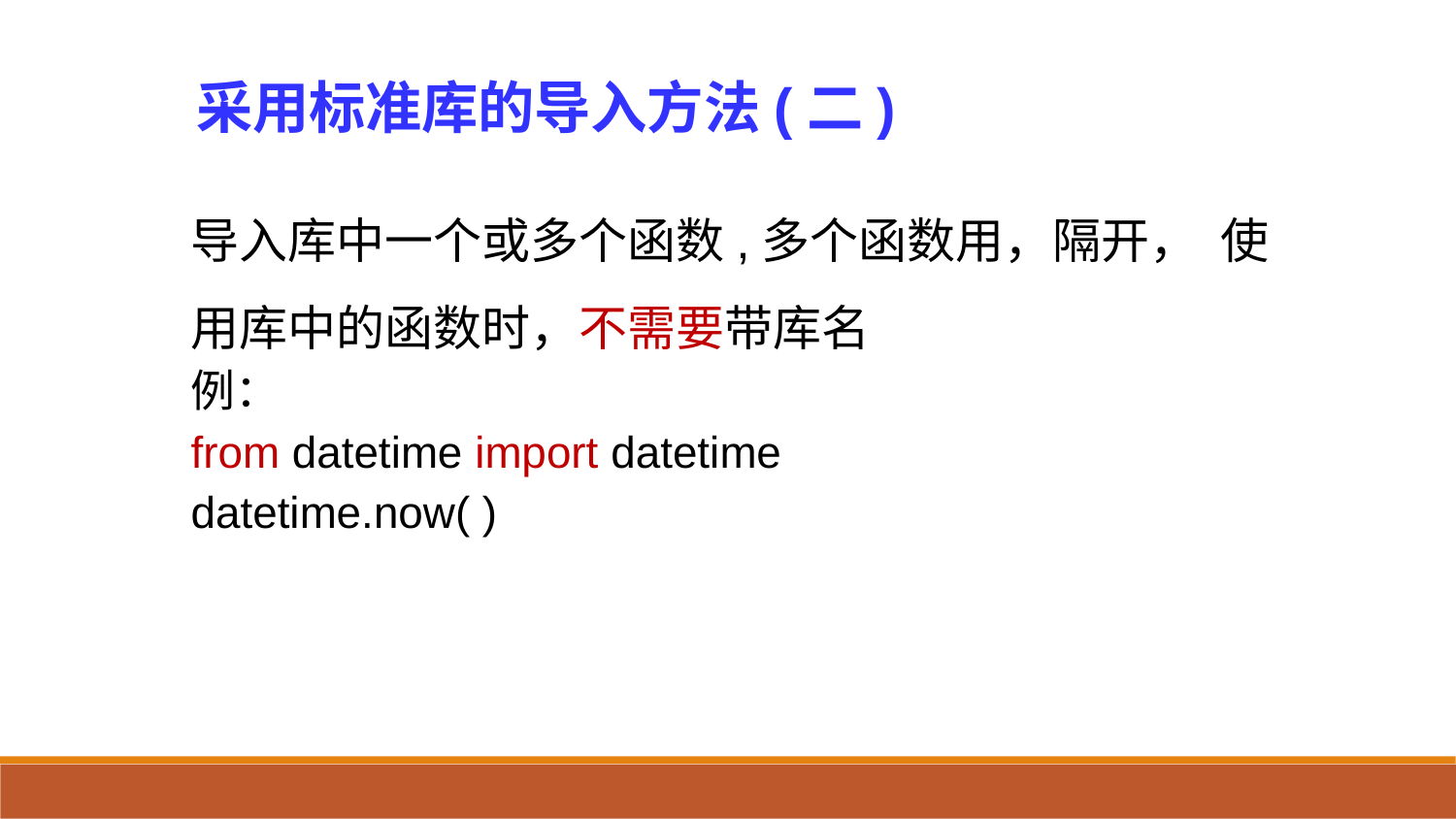

采用标准库的导入方法(二)
导入库中一个或多个函数,多个函数用，隔开，  使用库中的函数时，不需要带库名
例：
from datetime import datetime
datetime.now( )